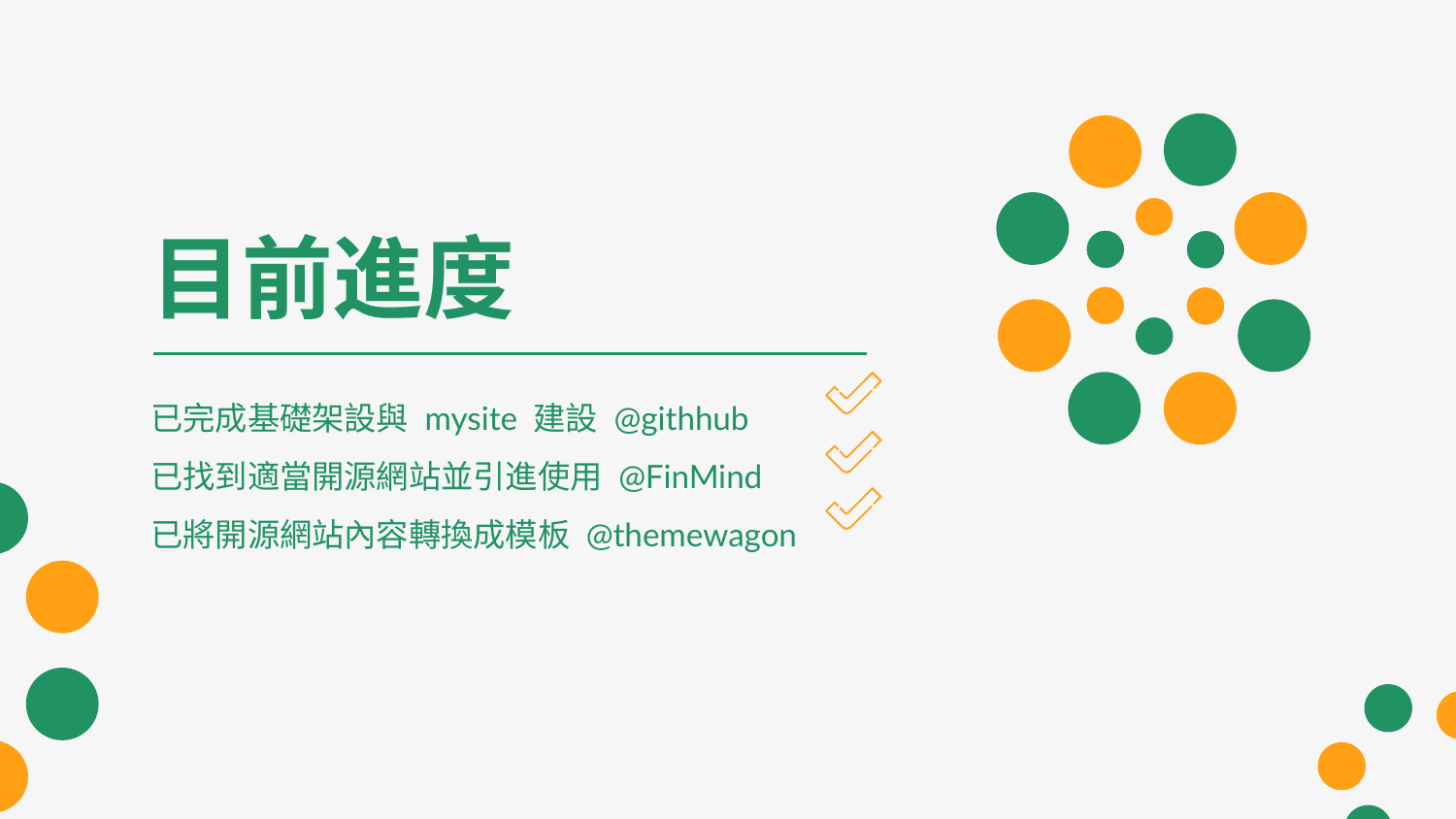

# 目前進度

已完成基礎架設與 mysite 建設 @githhub
已找到適當開源網站並引進使用 @FinMind
已將開源網站內容轉換成模板 @themewagon